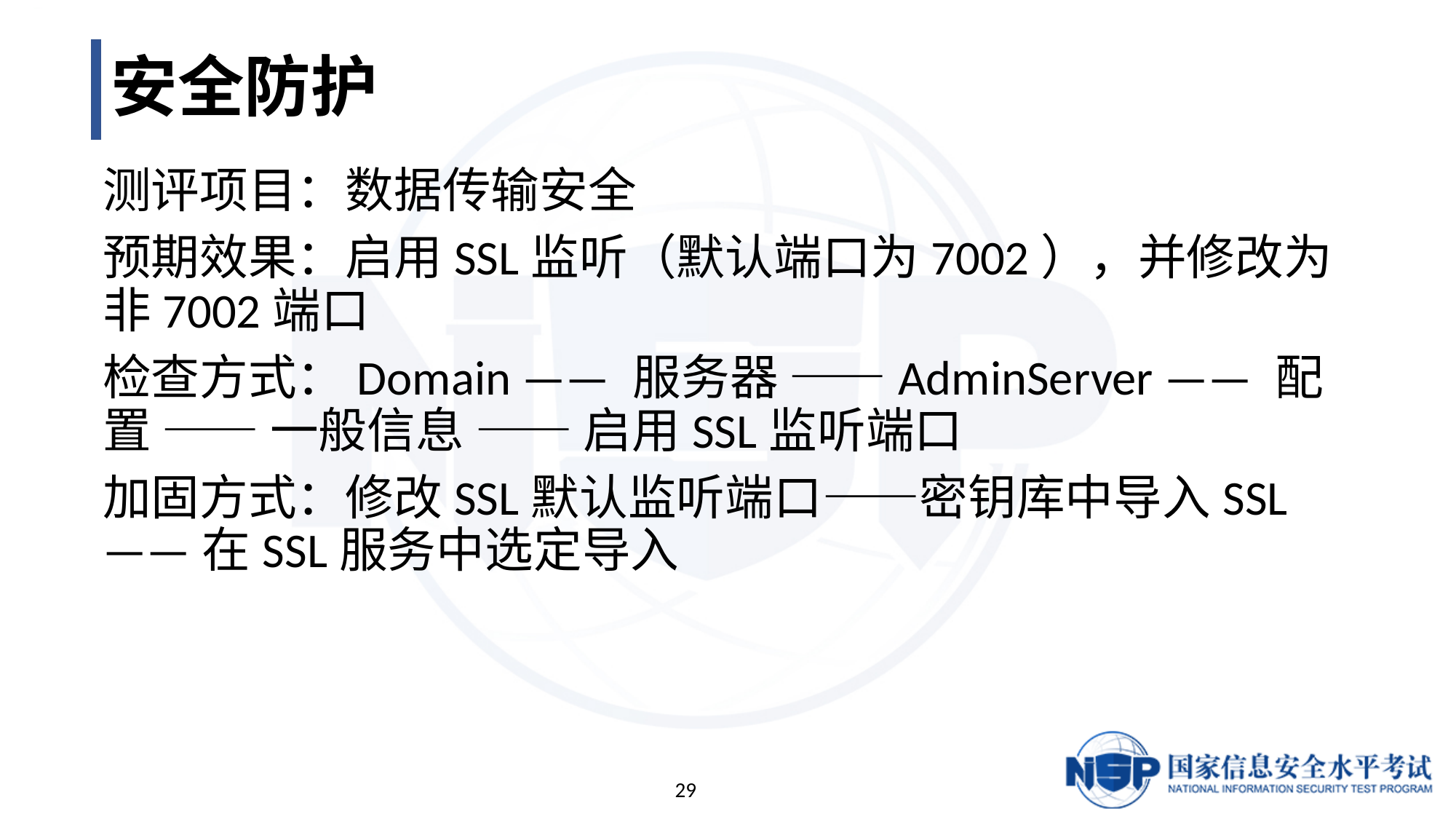

# 安全防护
测评项目：数据传输安全
预期效果：启用SSL监听（默认端口为7002），并修改为非7002端口
检查方式：Domain —— 服务器 ——AdminServer —— 配置 —— 一般信息 —— 启用SSL监听端口
加固方式：修改SSL默认监听端口——密钥库中导入SSL——在SSL服务中选定导入